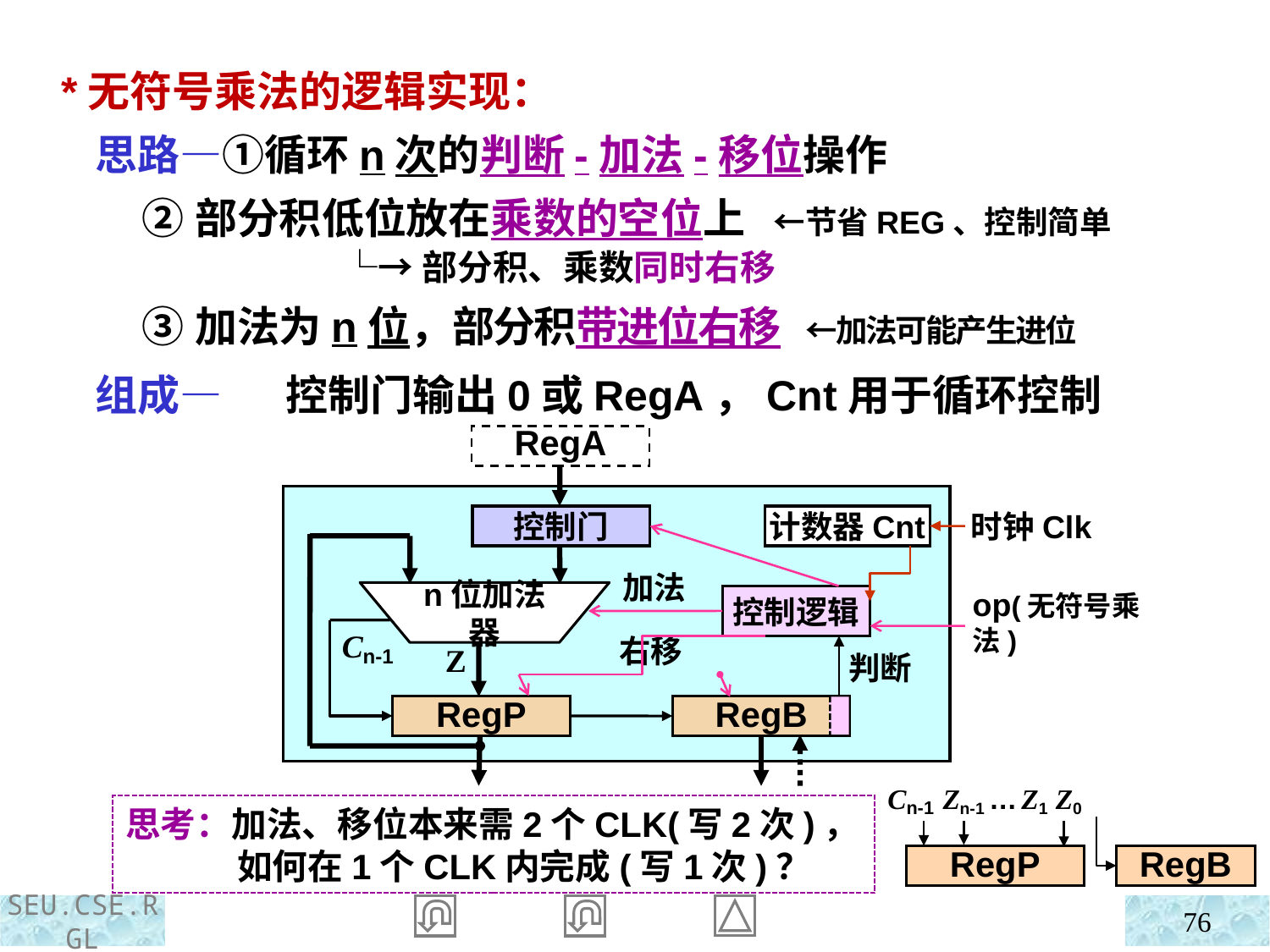

*无符号乘法的逻辑实现：
     思路—①循环n次的判断-加法-移位操作
           ②部分积低位放在乘数的空位上   ←节省REG、控制简单
                                       └→部分积、乘数同时右移
           ③加法为n位，部分积带进位右移   ←加法可能产生进位
     组成—
控制门输出0或RegA，Cnt用于循环控制
RegA

时钟Clk
控制门
计数器Cnt

加法
n位加法器
控制逻辑
op(无符号乘法)

Cn-1
右移

Z

判断

RegB
RegP

Cn-1 Zn-1 … Z1 Z0
RegB
RegP
思考：加法、移位本来需2个CLK(写2次)，如何在1个CLK内完成(写1次)？

76